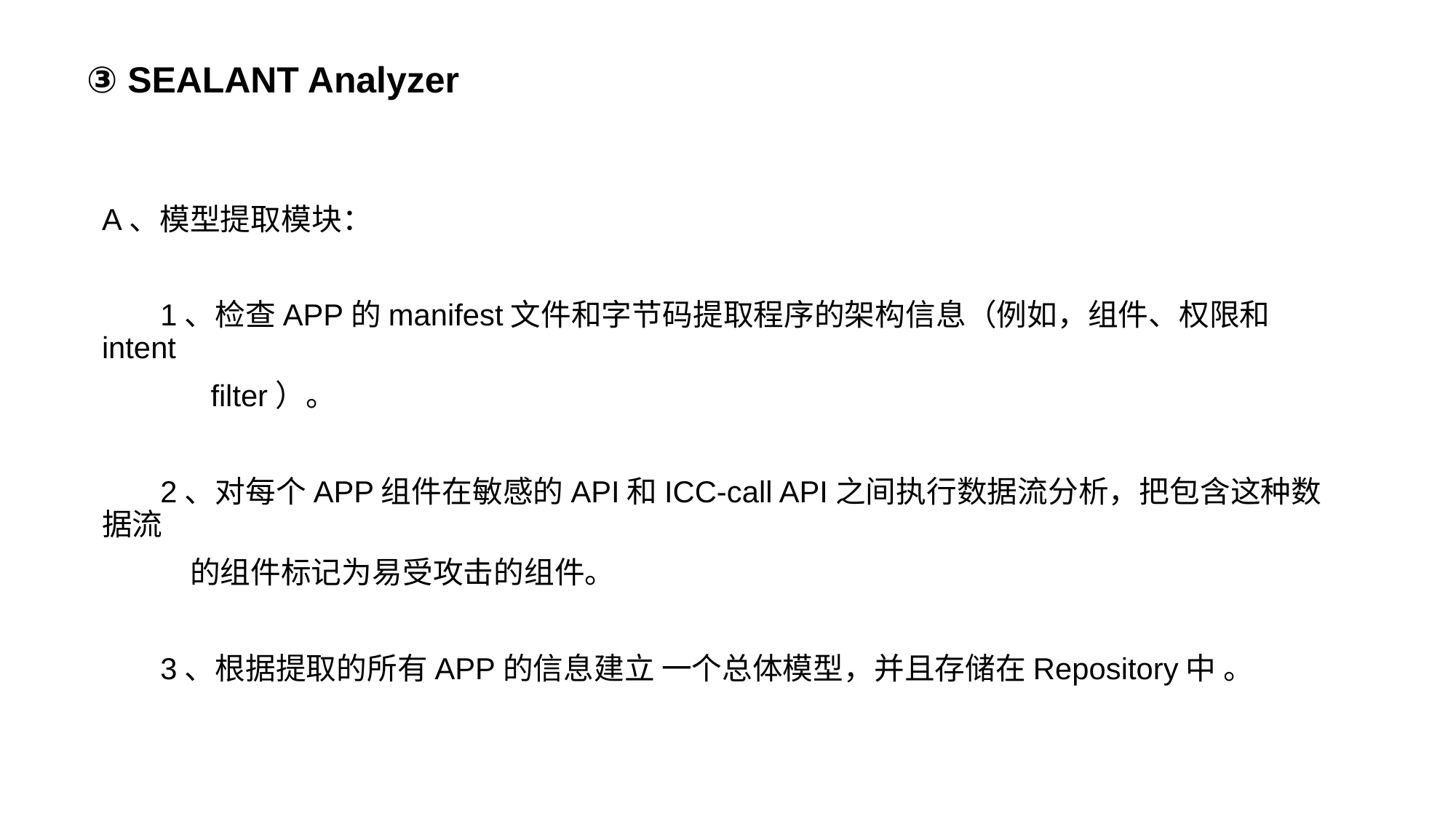

# ③ SEALANT Analyzer

A、模型提取模块：

       1、检查APP的manifest文件和字节码提取程序的架构信息（例如，组件、权限和intent
             filter）。

       2、对每个APP组件在敏感的API和ICC-call API之间执行数据流分析，把包含这种数据流
            的组件标记为易受攻击的组件。

       3、根据提取的所有APP的信息建立 一个总体模型，并且存储在Repository中 。